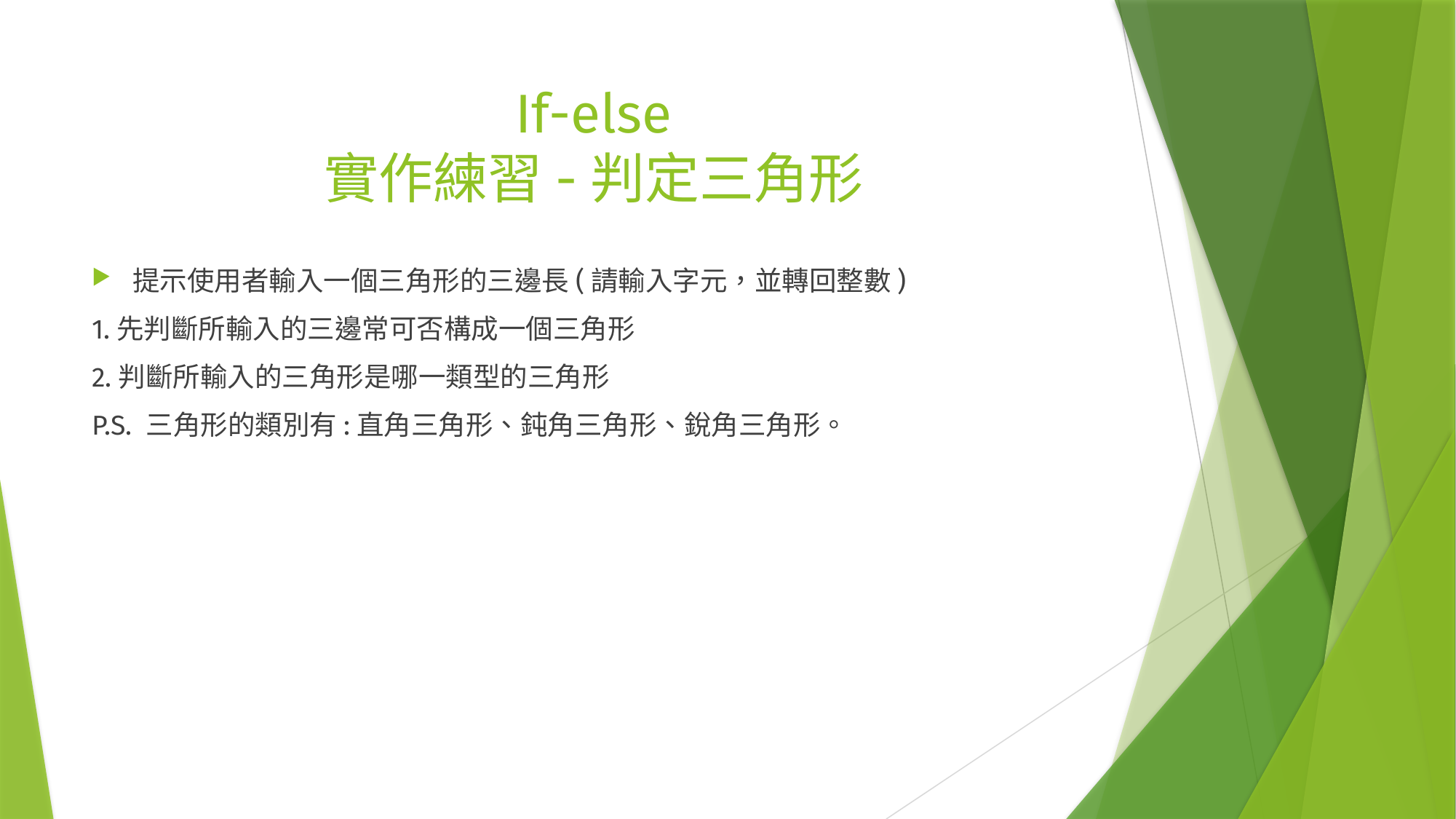

# If-else 實作練習-判定三角形
提示使用者輸入一個三角形的三邊長(請輸入字元，並轉回整數)
1.先判斷所輸入的三邊常可否構成一個三角形
2.判斷所輸入的三角形是哪一類型的三角形
P.S. 三角形的類別有:直角三角形、鈍角三角形、銳角三角形。